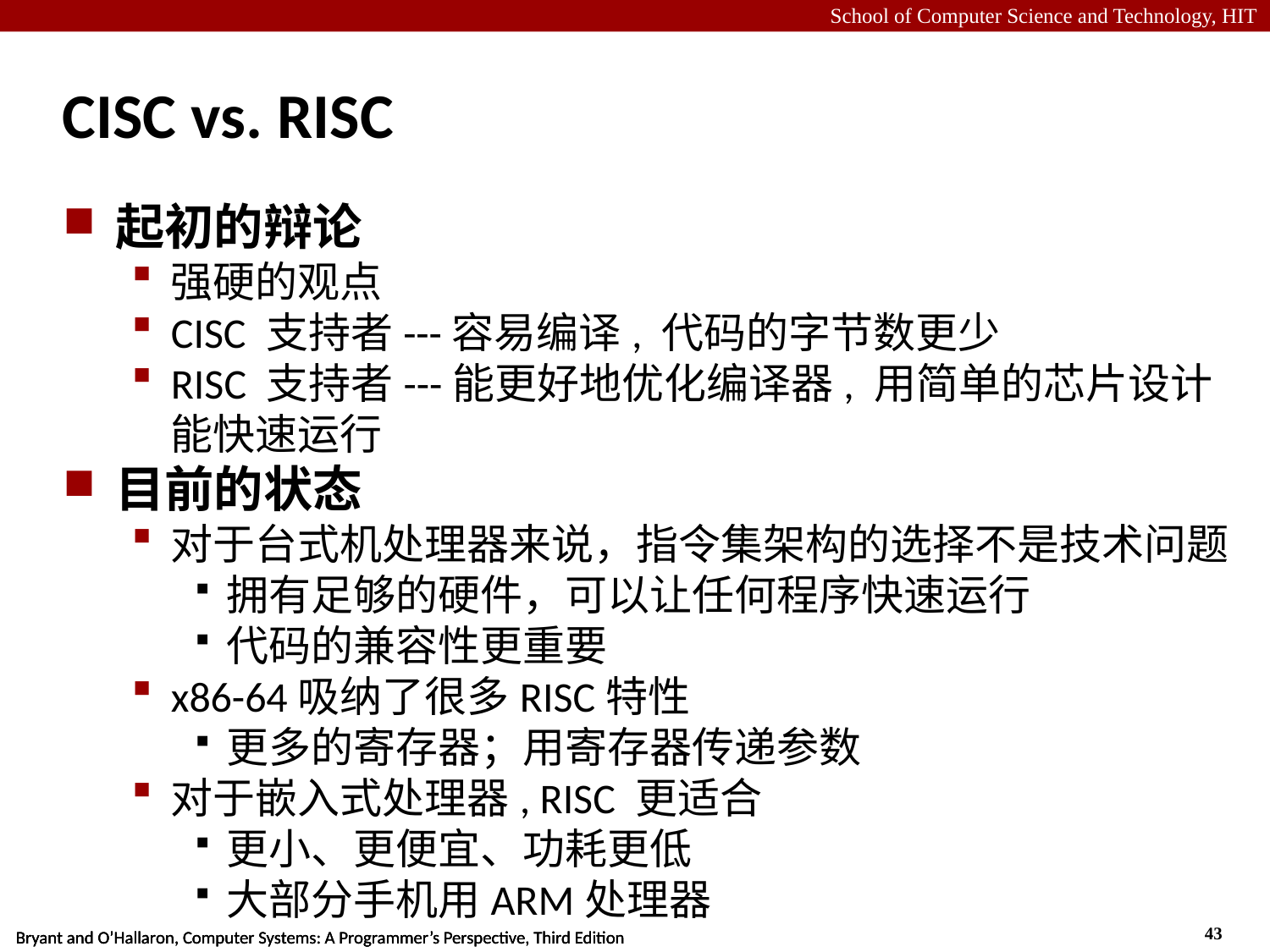

# CISC vs. RISC
起初的辩论
强硬的观点
CISC 支持者---容易编译, 代码的字节数更少
RISC 支持者---能更好地优化编译器, 用简单的芯片设计能快速运行
目前的状态
对于台式机处理器来说，指令集架构的选择不是技术问题
拥有足够的硬件，可以让任何程序快速运行
代码的兼容性更重要
x86-64吸纳了很多RISC特性
更多的寄存器；用寄存器传递参数
对于嵌入式处理器, RISC 更适合
更小、更便宜、功耗更低
大部分手机用ARM处理器